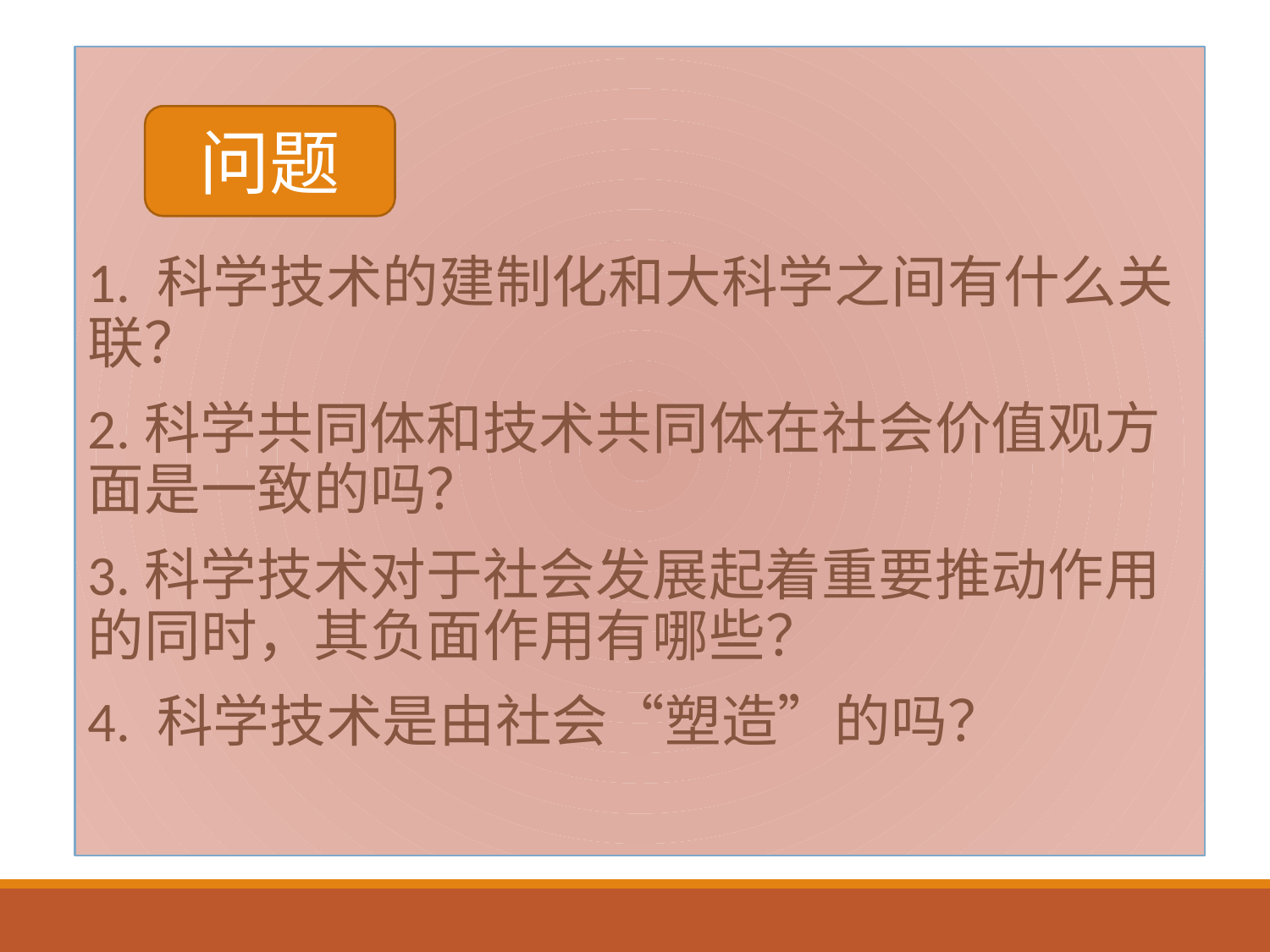

1. 科学技术的建制化和大科学之间有什么关联？
2.科学共同体和技术共同体在社会价值观方面是一致的吗？
3.科学技术对于社会发展起着重要推动作用的同时，其负面作用有哪些？
4. 科学技术是由社会“塑造”的吗？
问题